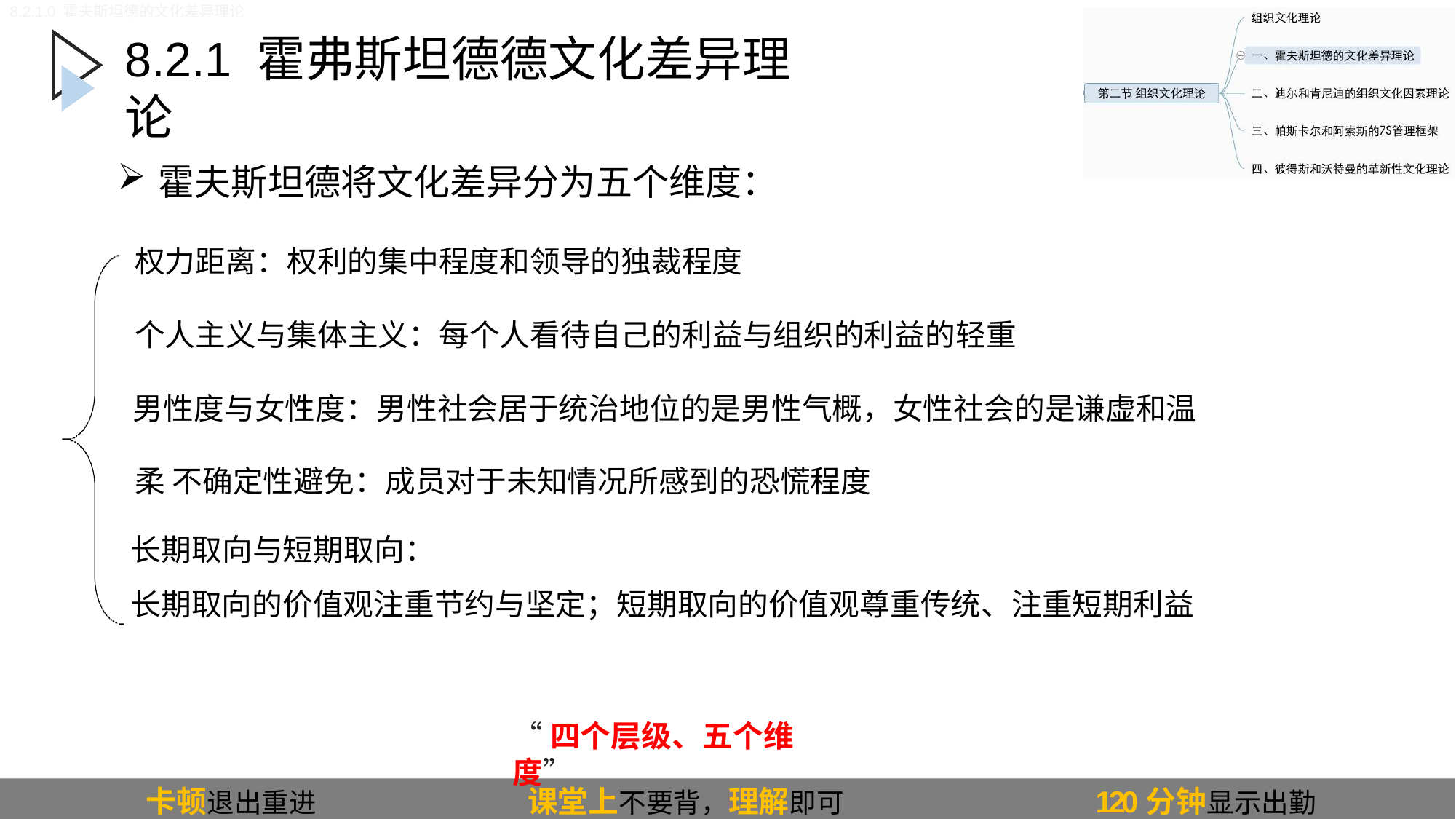

8.2.1.0 霍夫斯坦德的文化差异理论

# 8.2.1 霍弗斯坦德德文化差异理论
霍夫斯坦德将文化差异分为五个维度：
权力距离：权利的集中程度和领导的独裁程度
个人主义与集体主义：每个人看待自己的利益与组织的利益的轻重
男性度与女性度：男性社会居于统治地位的是男性气概，女性社会的是谦虚和温柔 不确定性避免：成员对于未知情况所感到的恐慌程度
长期取向与短期取向：
长期取向的价值观注重节约与坚定；短期取向的价值观尊重传统、注重短期利益

“四个层级、五个维度”
卡顿退出重进
课堂上不要背，理解即可
120分钟显示出勤